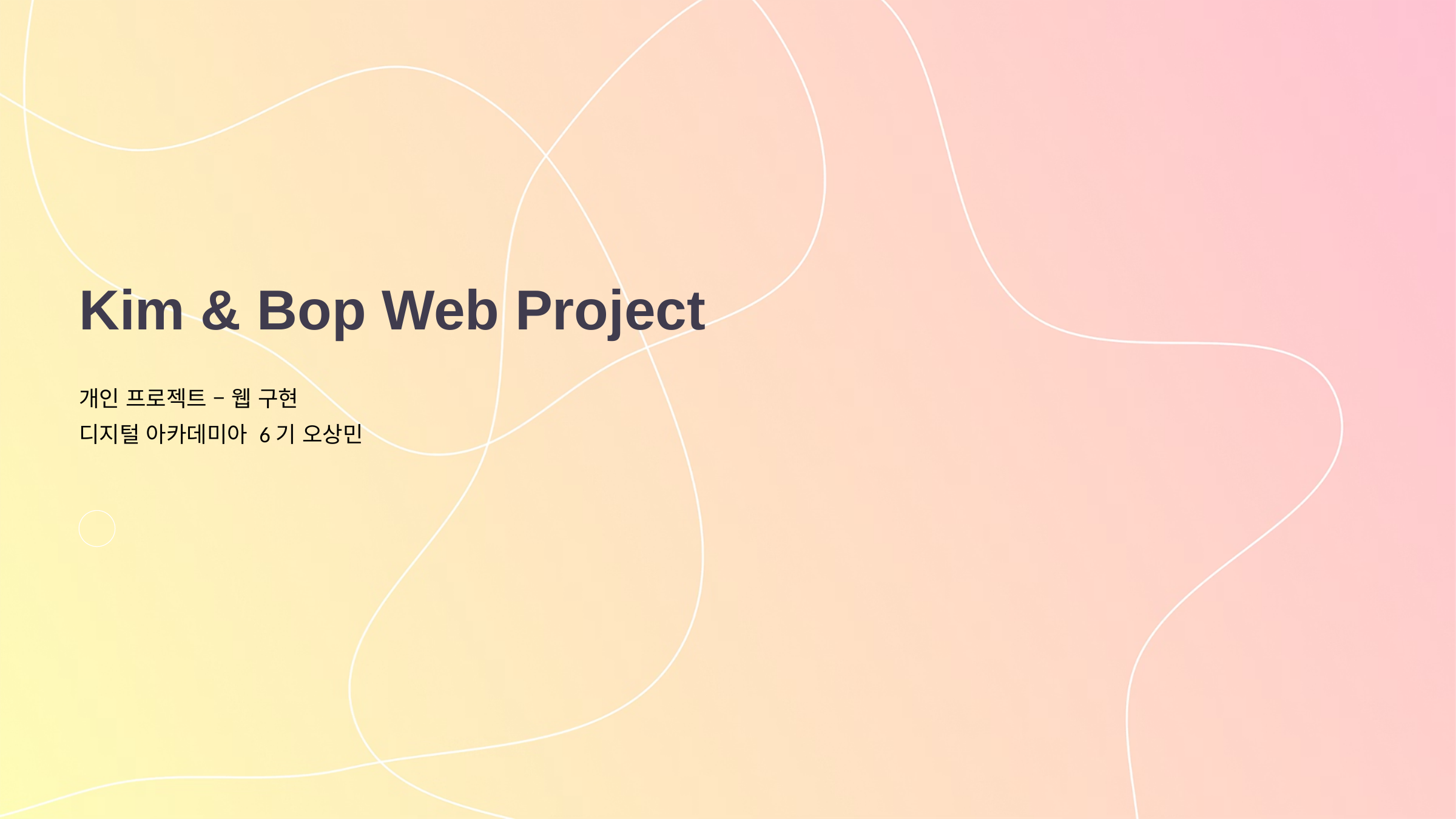

Kim & Bop Web Project
개인 프로젝트 – 웹 구현
디지털 아카데미아 6기 오상민